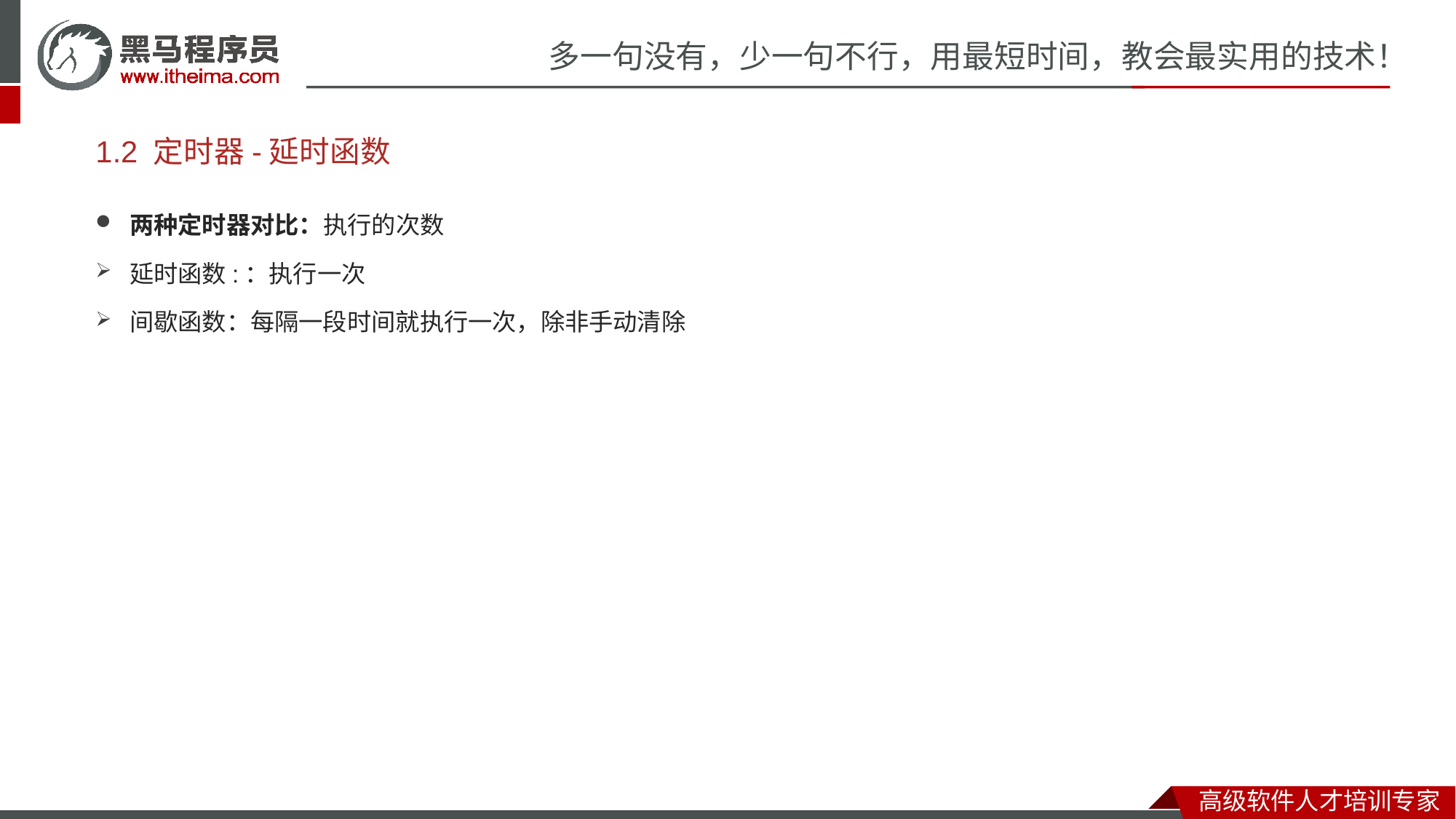

# 1.2 定时器-延时函数
两种定时器对比：执行的次数
延时函数:：执行一次
间歇函数：每隔一段时间就执行一次，除非手动清除